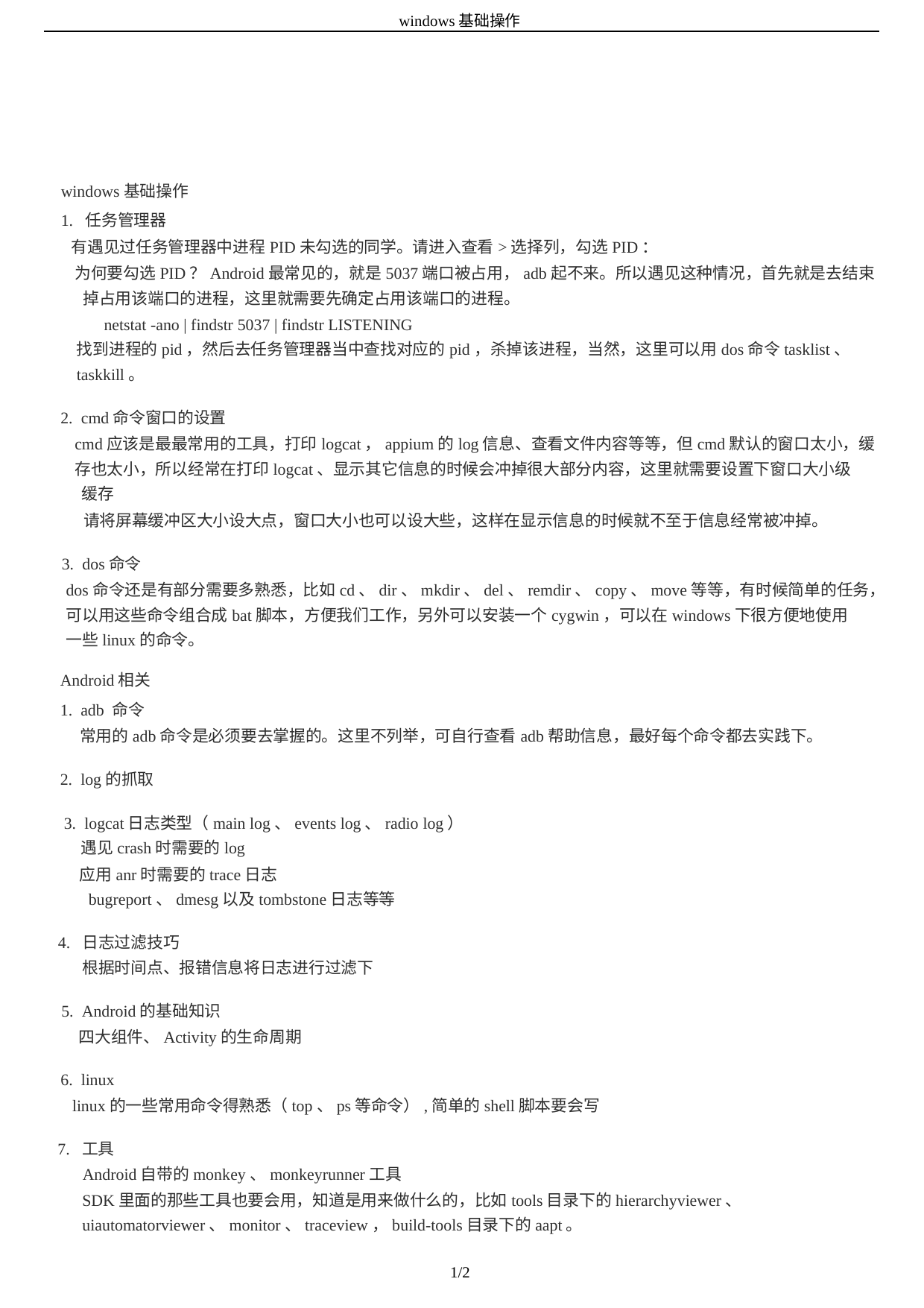

windows基础操作

windows基础操作
1.  任务管理器
有遇见过任务管理器中进程PID未勾选的同学。请进⼊查看>选择列，勾选PID：
为何要勾选PID？Android最常见的，就是5037端⼝被占⽤，adb起不来。所以遇见这种情况，⾸先就是去结束
掉占⽤该端⼝的进程，这⾥就需要先确定占⽤该端⼝的进程。
netstat -ano | findstr 5037 | findstr LISTENING
找到进程的pid，然后去任务管理器当中查找对应的pid，杀掉该进程，当然，这⾥可以⽤dos命令tasklist、
taskkill。
2.  cmd命令窗⼝的设置
cmd应该是最最常⽤的⼯具，打印logcat，appium的log信息、查看⽂件内容等等，但cmd默认的窗⼝太⼩，缓
存也太⼩，所以经常在打印logcat、显⽰其它信息的时候会冲掉很⼤部分内容，这⾥就需要设置下窗⼝⼤⼩级
缓存
请将屏幕缓冲区⼤⼩设⼤点，窗⼝⼤⼩也可以设⼤些，这样在显⽰信息的时候就不⾄于信息经常被冲掉。
3.  dos命令
dos命令还是有部分需要多熟悉，⽐如cd、dir、mkdir、del、remdir、copy、move等等，有时候简单的任务，
可以⽤这些命令组合成bat脚本，⽅便我们⼯作，另外可以安装⼀个cygwin，可以在windows下很⽅便地使⽤
⼀些linux的命令。
Android相关
1.  adb 命令
常⽤的adb命令是必须要去掌握的。这⾥不列举，可⾃⾏查看adb帮助信息，最好每个命令都去实践下。
2.  log的抓取
3.  logcat⽇志类型（main log、events log、radio log）
遇见crash时需要的log
应⽤anr时需要的trace⽇志
bugreport、dmesg以及tombstone⽇志等等
4.  ⽇志过滤技巧
根据时间点、报错信息将⽇志进⾏过滤下
5.  Android的基础知识
四⼤组件、Activity的⽣命周期
6.  linux
linux的⼀些常⽤命令得熟悉（top、ps等命令）,简单的shell脚本要会写
7.  ⼯具
Android⾃带的monkey、monkeyrunner⼯具
SDK⾥⾯的那些⼯具也要会⽤，知道是⽤来做什么的，⽐如tools⽬录下的hierarchyviewer、
uiautomatorviewer、monitor、traceview，build-tools⽬录下的aapt。
1/2